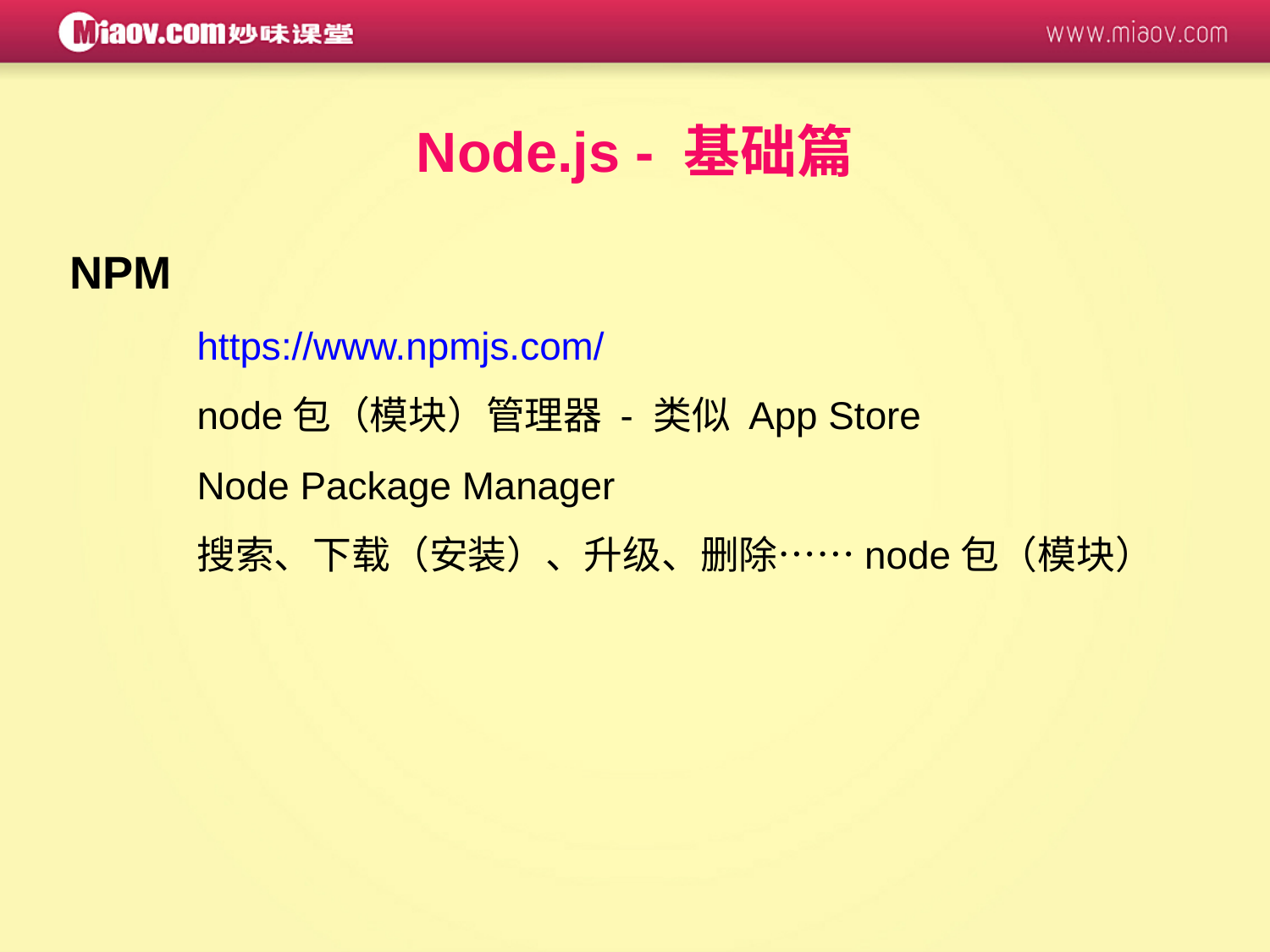

Node.js - 基础篇
NPM
	https://www.npmjs.com/
	node包（模块）管理器 - 类似 App Store
	Node Package Manager
	搜索、下载（安装）、升级、删除……node包（模块）